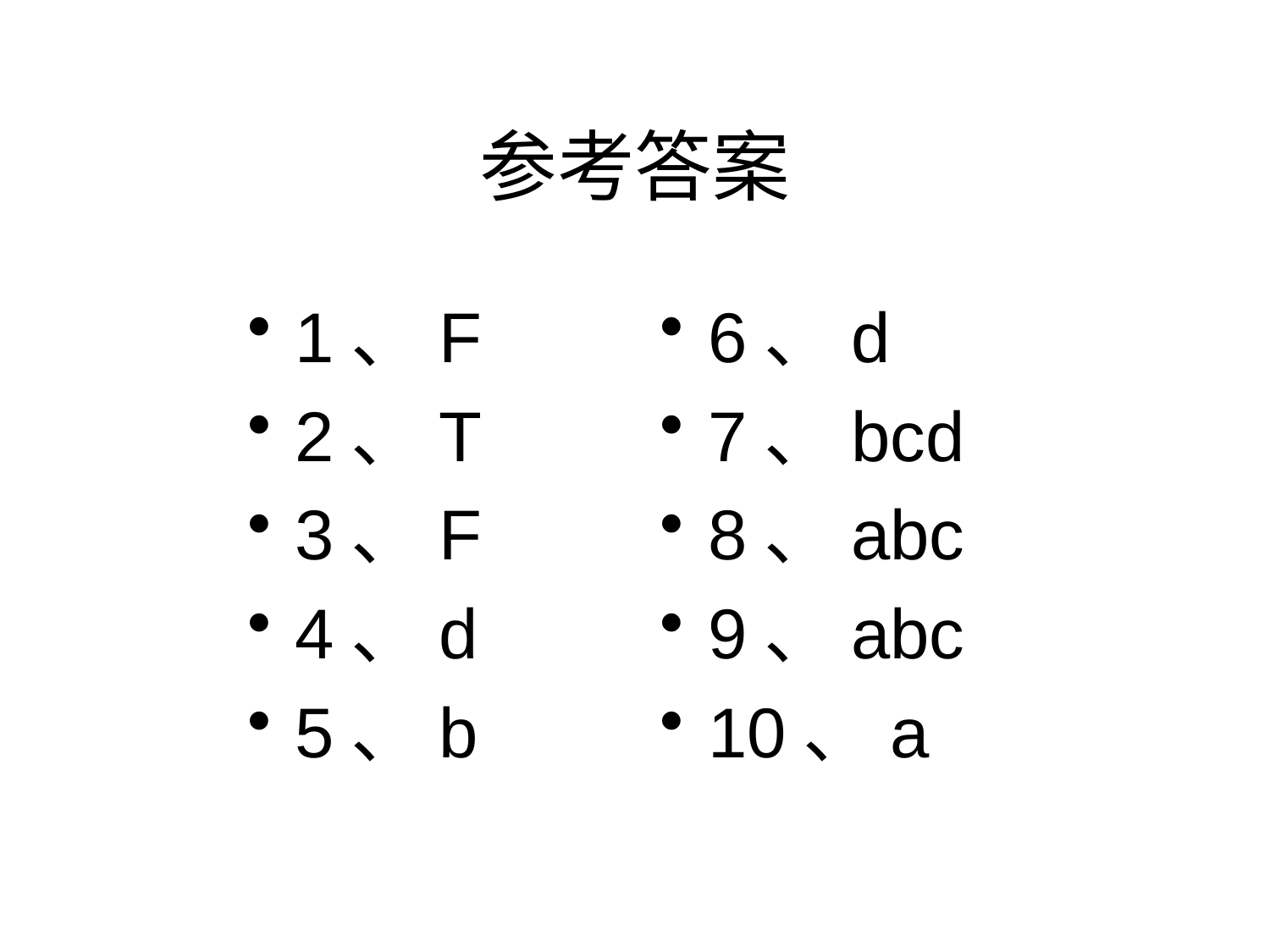

# 参考答案
1、F
2、T
3、F
4、d
5、b
6、d
7、bcd
8、abc
9、abc
10、a